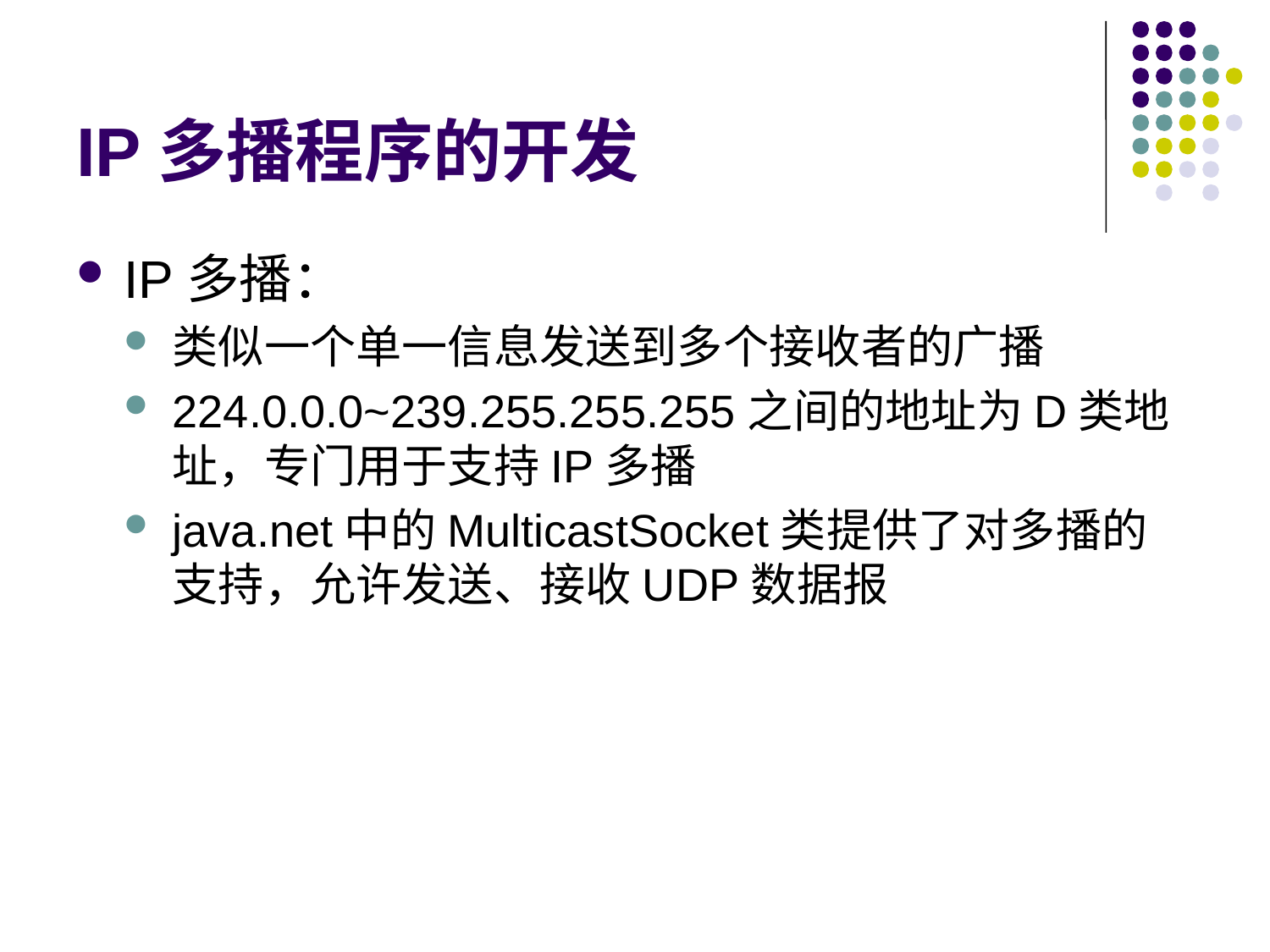

# IP多播程序的开发
IP多播：
类似一个单一信息发送到多个接收者的广播
224.0.0.0~239.255.255.255之间的地址为D类地址，专门用于支持IP多播
java.net中的MulticastSocket类提供了对多播的支持，允许发送、接收UDP数据报